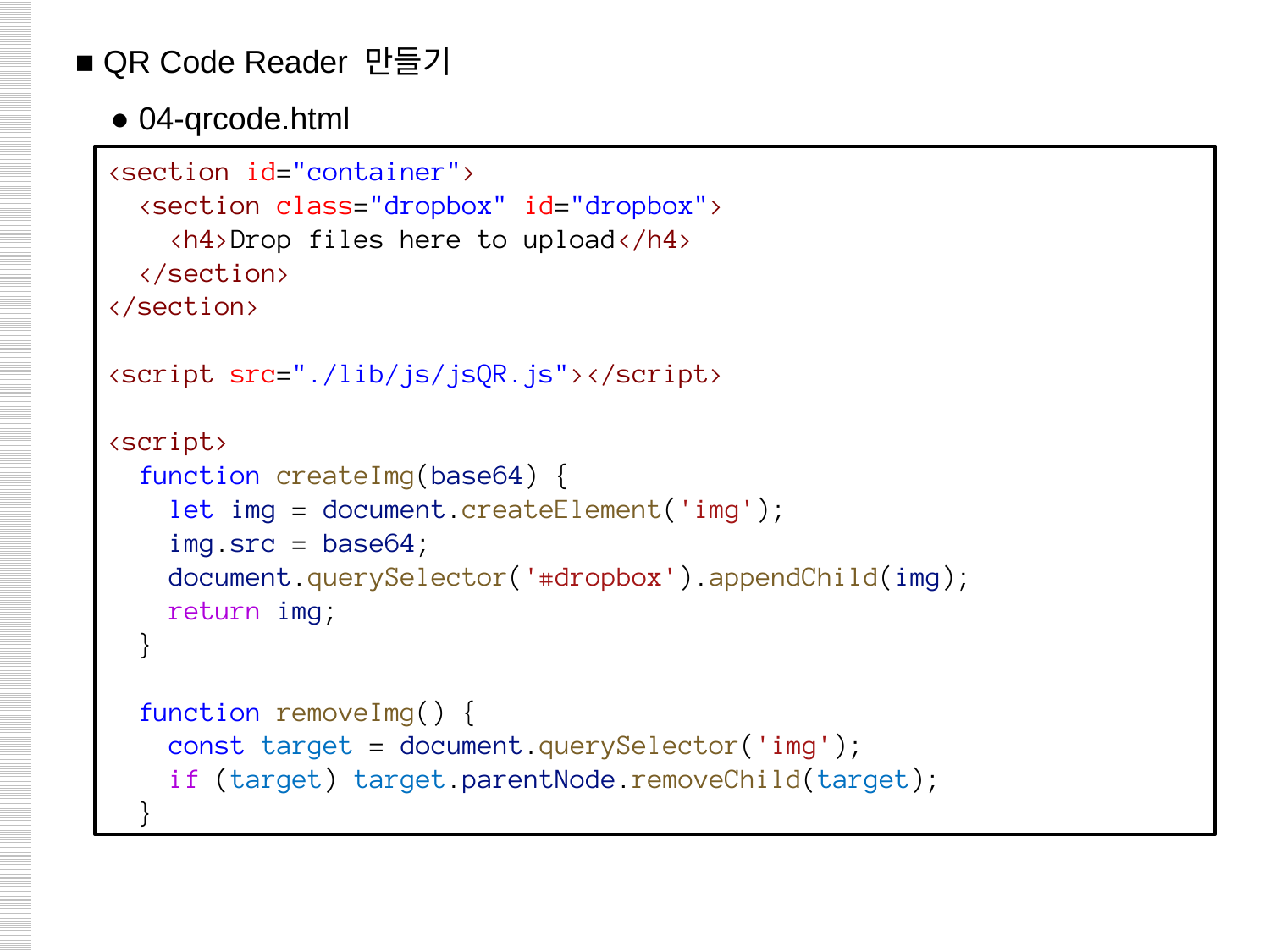

■ QR Code Reader 만들기
    ● 04-qrcode.html
<section id="container">
  <section class="dropbox" id="dropbox">
    <h4>Drop files here to upload</h4>
  </section>
</section>

<script src="./lib/js/jsQR.js"></script>

<script>
  function createImg(base64) {
    let img = document.createElement('img');
    img.src = base64;
    document.querySelector('#dropbox').appendChild(img);
    return img;
  }
  function removeImg() {
    const target = document.querySelector('img');
    if (target) target.parentNode.removeChild(target);
  }